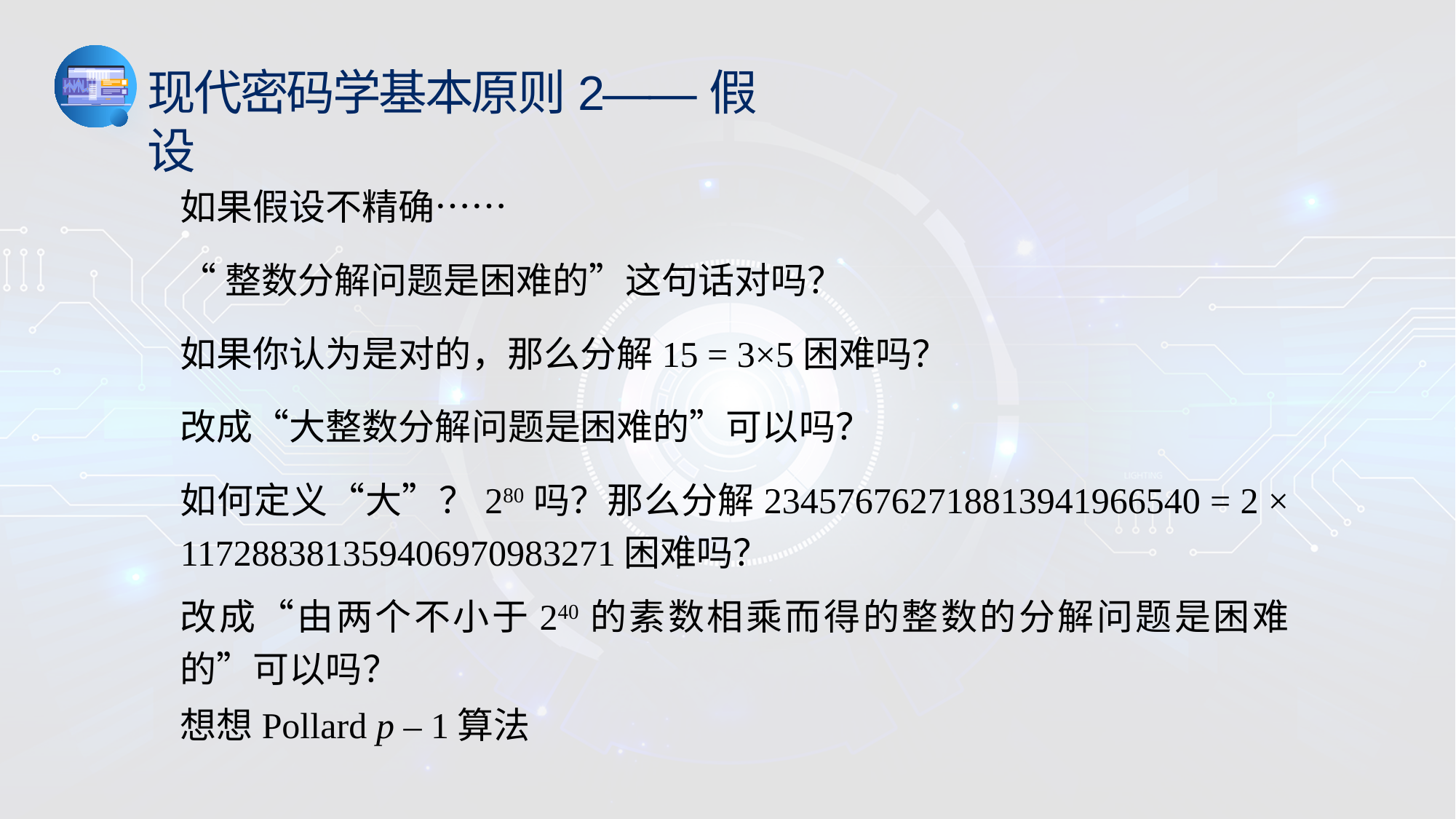

现代密码学基本原则2——假设

如果假设不精确……
“整数分解问题是困难的”这句话对吗？
如果你认为是对的，那么分解15 = 3×5困难吗？
改成“大整数分解问题是困难的”可以吗？
如何定义“大”？280吗？那么分解234576762718813941966540 = 2 × 117288381359406970983271困难吗？
改成“由两个不小于240的素数相乘而得的整数的分解问题是困难的”可以吗？
想想Pollard p – 1算法